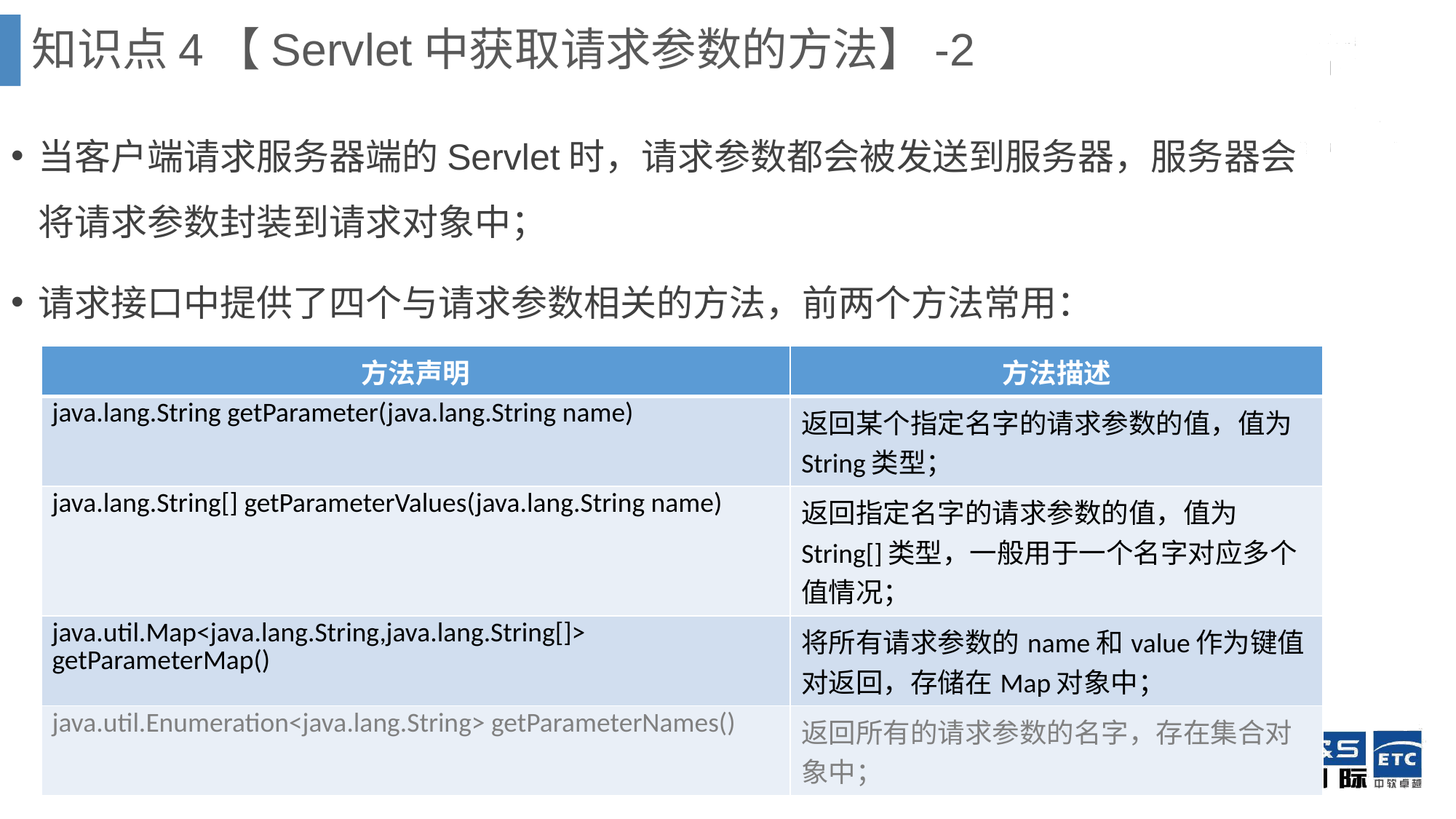

知识点4【Servlet中获取请求参数的方法】-2
当客户端请求服务器端的Servlet时，请求参数都会被发送到服务器，服务器会将请求参数封装到请求对象中；
请求接口中提供了四个与请求参数相关的方法，前两个方法常用：
| 方法声明 | 方法描述 |
| --- | --- |
| java.lang.String getParameter(java.lang.String name) | 返回某个指定名字的请求参数的值，值为String类型； |
| java.lang.String[] getParameterValues(java.lang.String name) | 返回指定名字的请求参数的值，值为String[]类型，一般用于一个名字对应多个值情况； |
| java.util.Map<java.lang.String,java.lang.String[]> getParameterMap() | 将所有请求参数的name和value作为键值对返回，存储在Map对象中； |
| java.util.Enumeration<java.lang.String> getParameterNames() | 返回所有的请求参数的名字，存在集合对象中； |